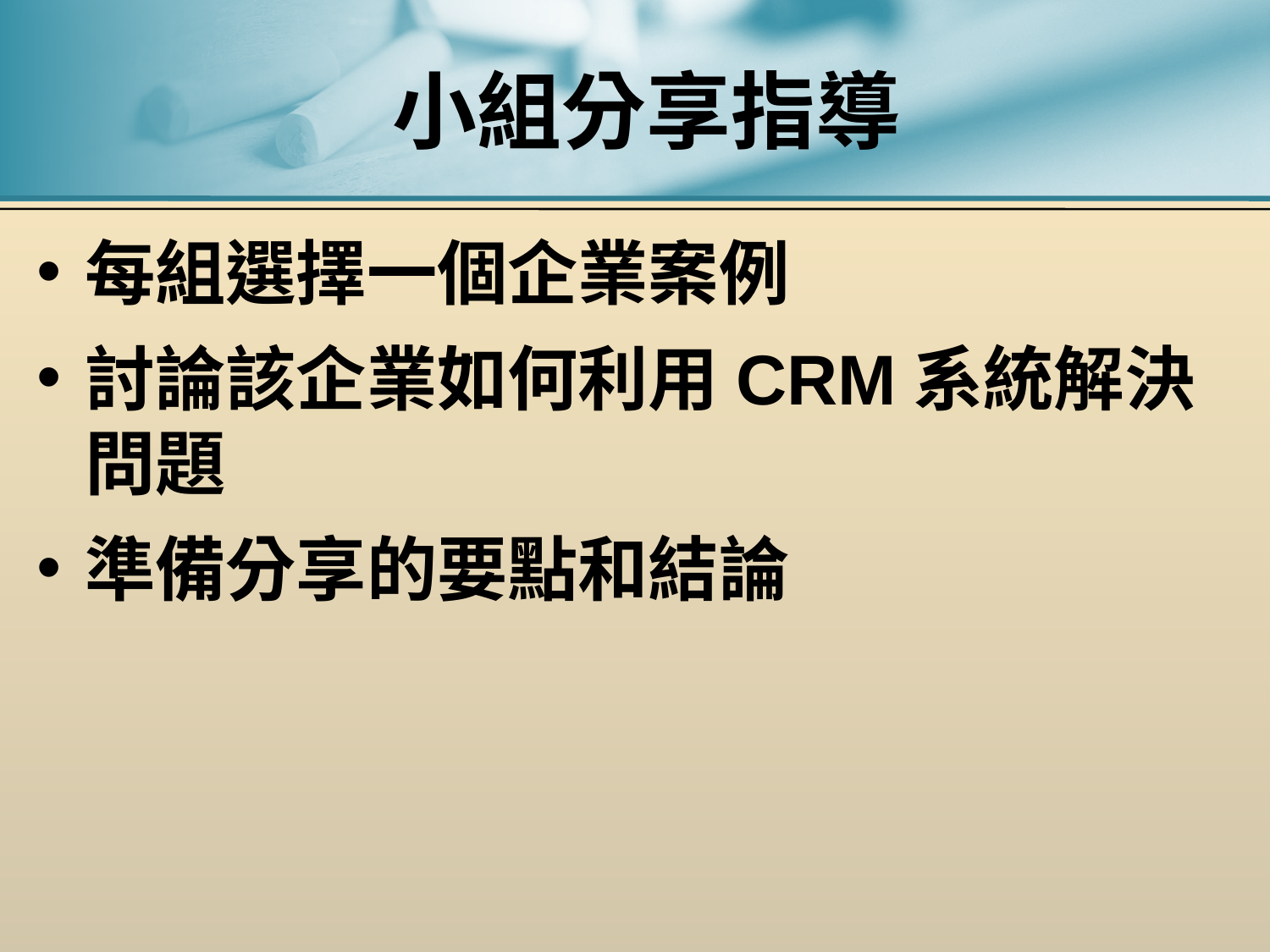

# 小組分享指導
每組選擇一個企業案例
討論該企業如何利用CRM系統解決問題
準備分享的要點和結論